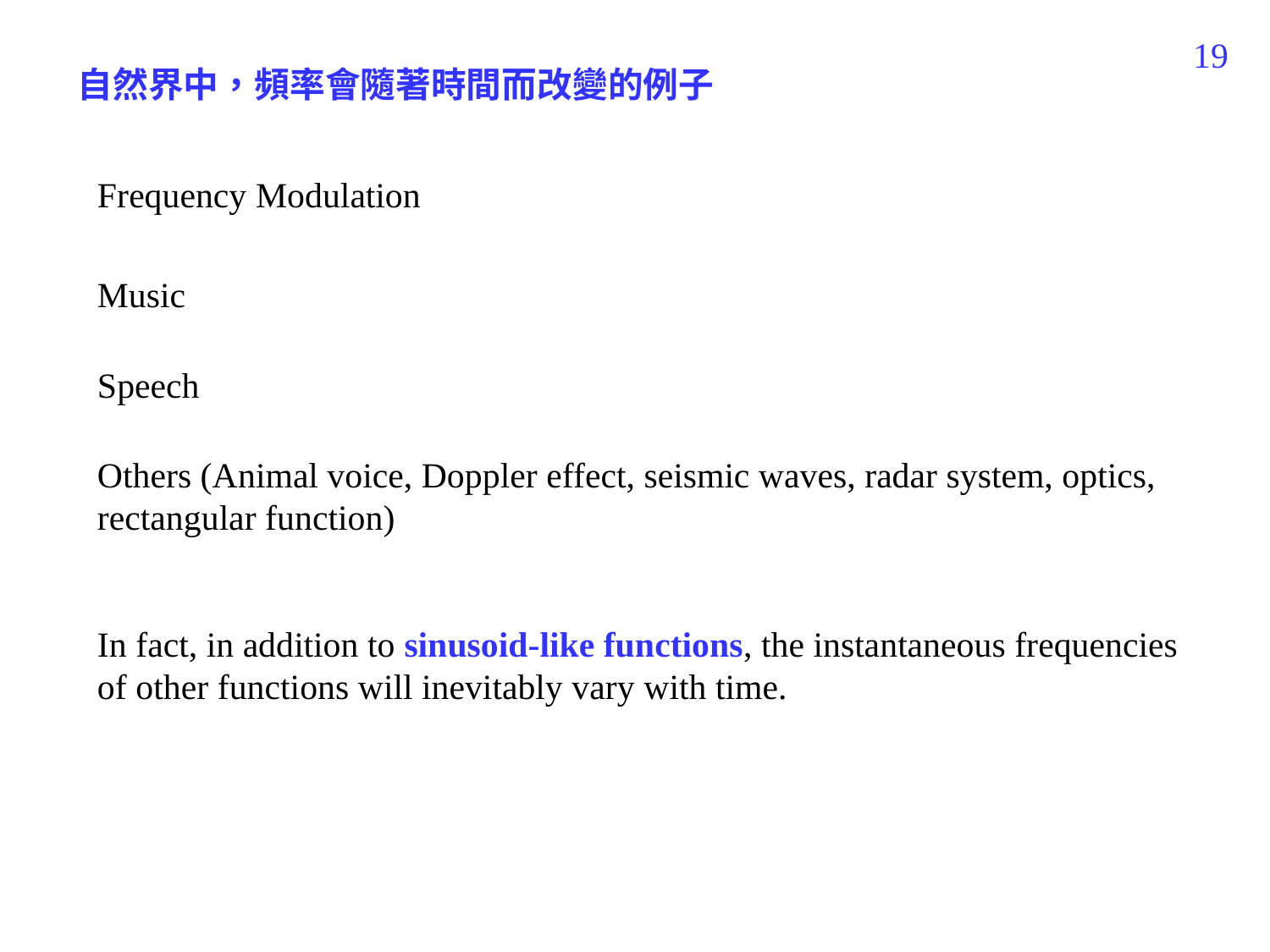

19
自然界中，頻率會隨著時間而改變的例子
Frequency Modulation
Music
Speech
Others (Animal voice, Doppler effect, seismic waves, radar system, optics, rectangular function)
In fact, in addition to sinusoid-like functions, the instantaneous frequencies of other functions will inevitably vary with time.